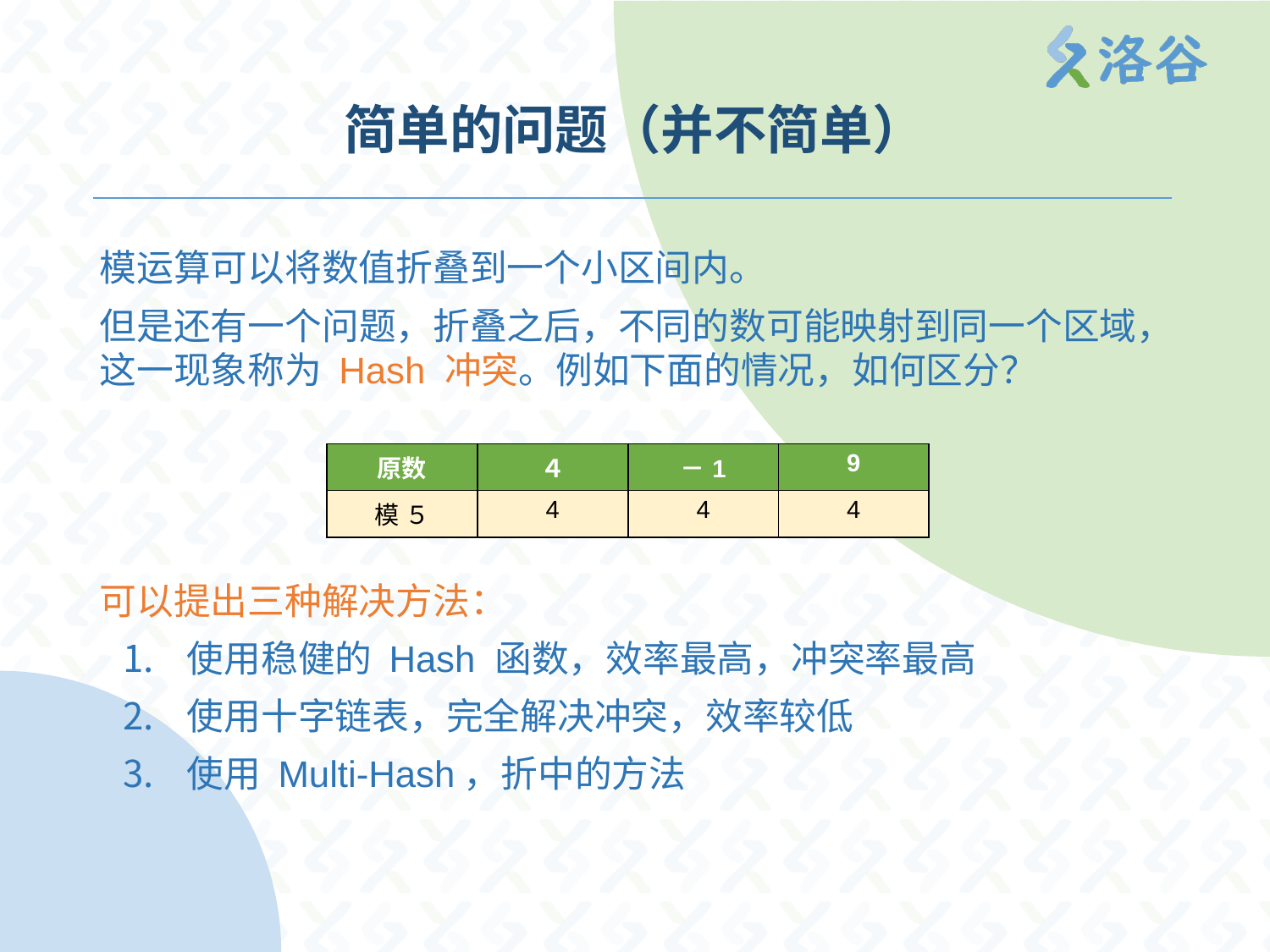

# 简单的问题（并不简单）
模运算可以将数值折叠到一个小区间内。
但是还有一个问题，折叠之后，不同的数可能映射到同一个区域，这一现象称为 Hash 冲突。例如下面的情况，如何区分？

可以提出三种解决方法：
使用稳健的 Hash 函数，效率最高，冲突率最高
使用十字链表，完全解决冲突，效率较低
使用 Multi-Hash，折中的方法
| 原数 | ４ | －1 | 9 |
| --- | --- | --- | --- |
| 模 ５ | 4 | 4 | 4 |